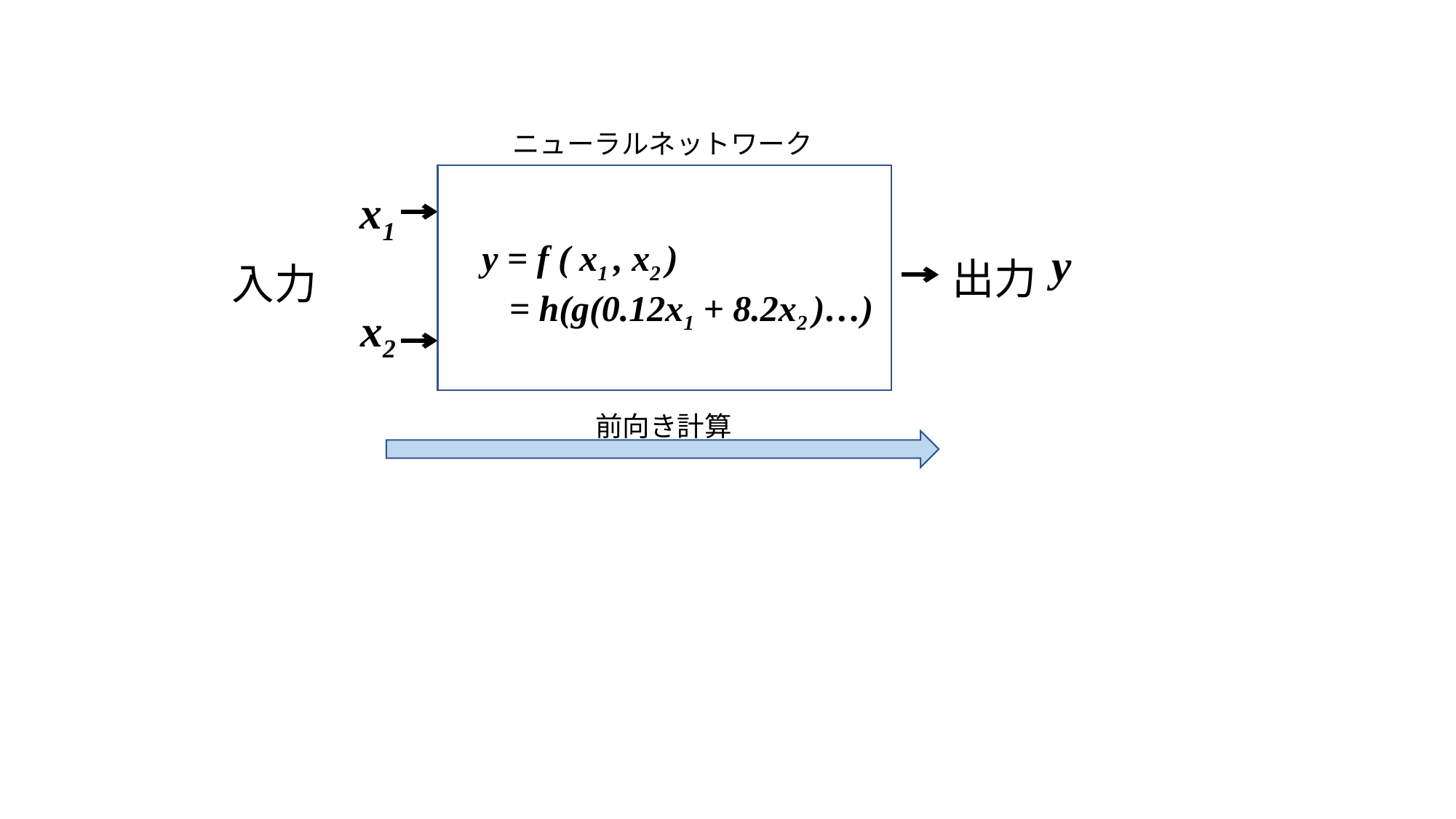

ニューラルネットワーク

x1
y = f ( x1 , x2 )
   = h(g(0.12x1 + 8.2x2 )…)
y
出力
入力
x2
前向き計算